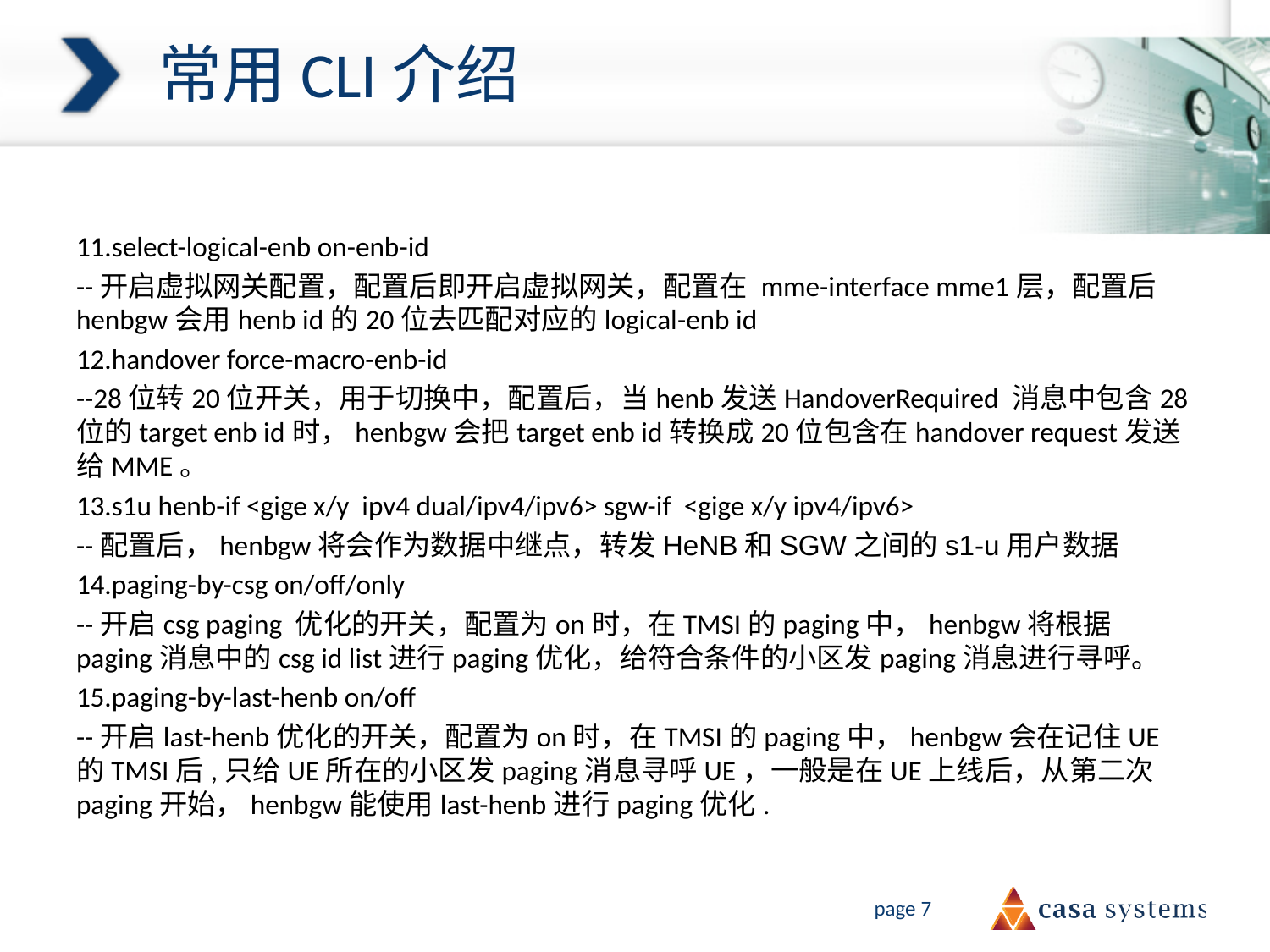

# 常用CLI介绍
11.select-logical-enb on-enb-id
--开启虚拟网关配置，配置后即开启虚拟网关，配置在 mme-interface mme1层，配置后henbgw会用henb id的20位去匹配对应的logical-enb id
12.handover force-macro-enb-id
--28位转20位开关，用于切换中，配置后，当henb发送HandoverRequired 消息中包含28位的target enb id时，henbgw会把target enb id转换成20位包含在handover request发送给MME。
13.s1u henb-if <gige x/y  ipv4 dual/ipv4/ipv6> sgw-if  <gige x/y ipv4/ipv6>
--配置后，henbgw将会作为数据中继点，转发HeNB和SGW之间的s1-u用户数据
14.paging-by-csg on/off/only
--开启csg paging 优化的开关，配置为on时，在TMSI的paging中，henbgw将根据paging消息中的csg id list进行paging优化，给符合条件的小区发paging消息进行寻呼。
15.paging-by-last-henb on/off
--开启last-henb优化的开关，配置为on时，在TMSI的paging中，henbgw会在记住UE 的TMSI后,只给UE所在的小区发paging消息寻呼UE，一般是在UE上线后，从第二次paging开始，henbgw能使用last-henb进行paging优化.
page 7